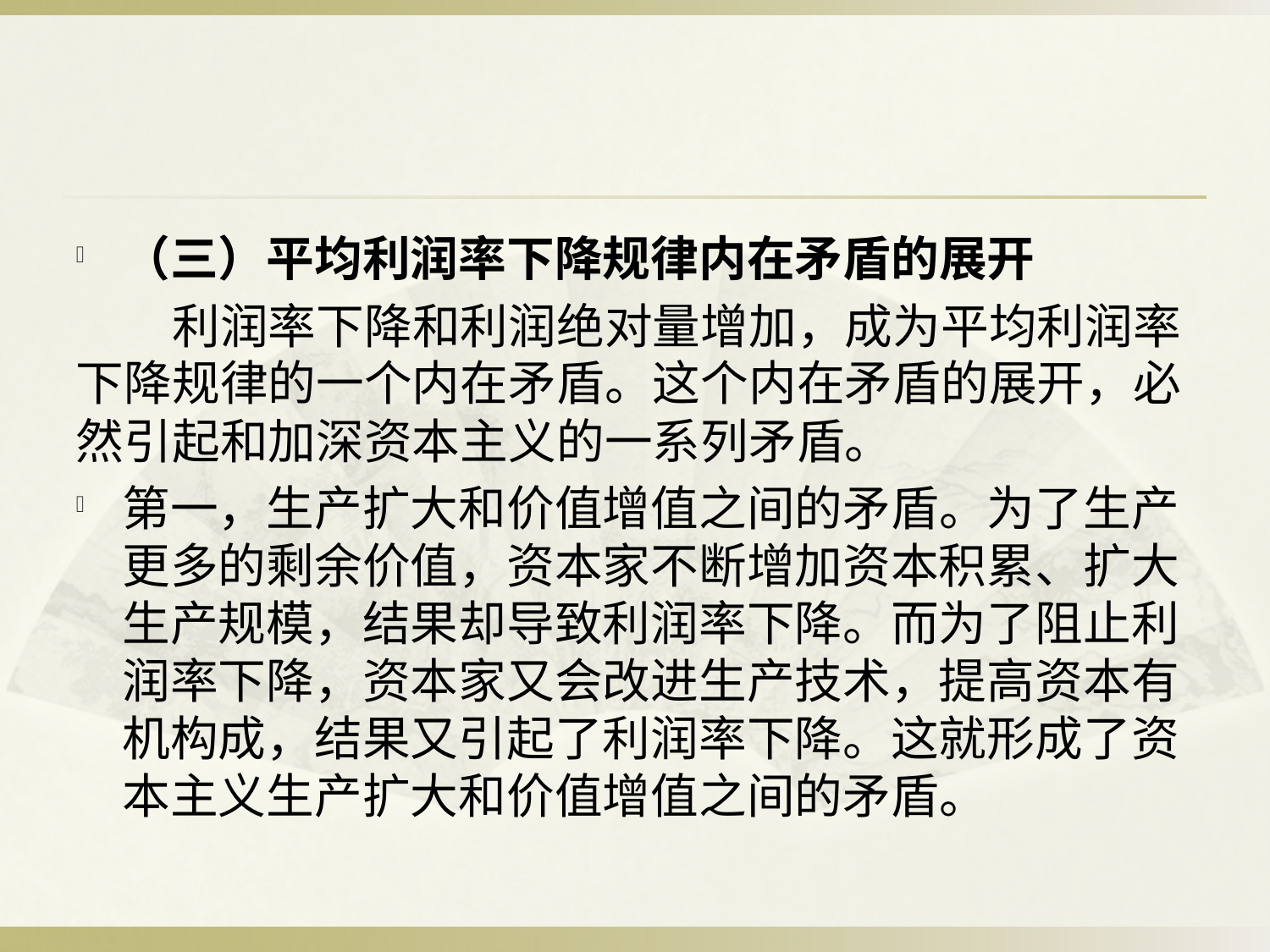

#
（三）平均利润率下降规律内在矛盾的展开
        利润率下降和利润绝对量增加，成为平均利润率下降规律的一个内在矛盾。这个内在矛盾的展开，必然引起和加深资本主义的一系列矛盾。
第一，生产扩大和价值增值之间的矛盾。为了生产更多的剩余价值，资本家不断增加资本积累、扩大生产规模，结果却导致利润率下降。而为了阻止利润率下降，资本家又会改进生产技术，提高资本有机构成，结果又引起了利润率下降。这就形成了资本主义生产扩大和价值增值之间的矛盾。